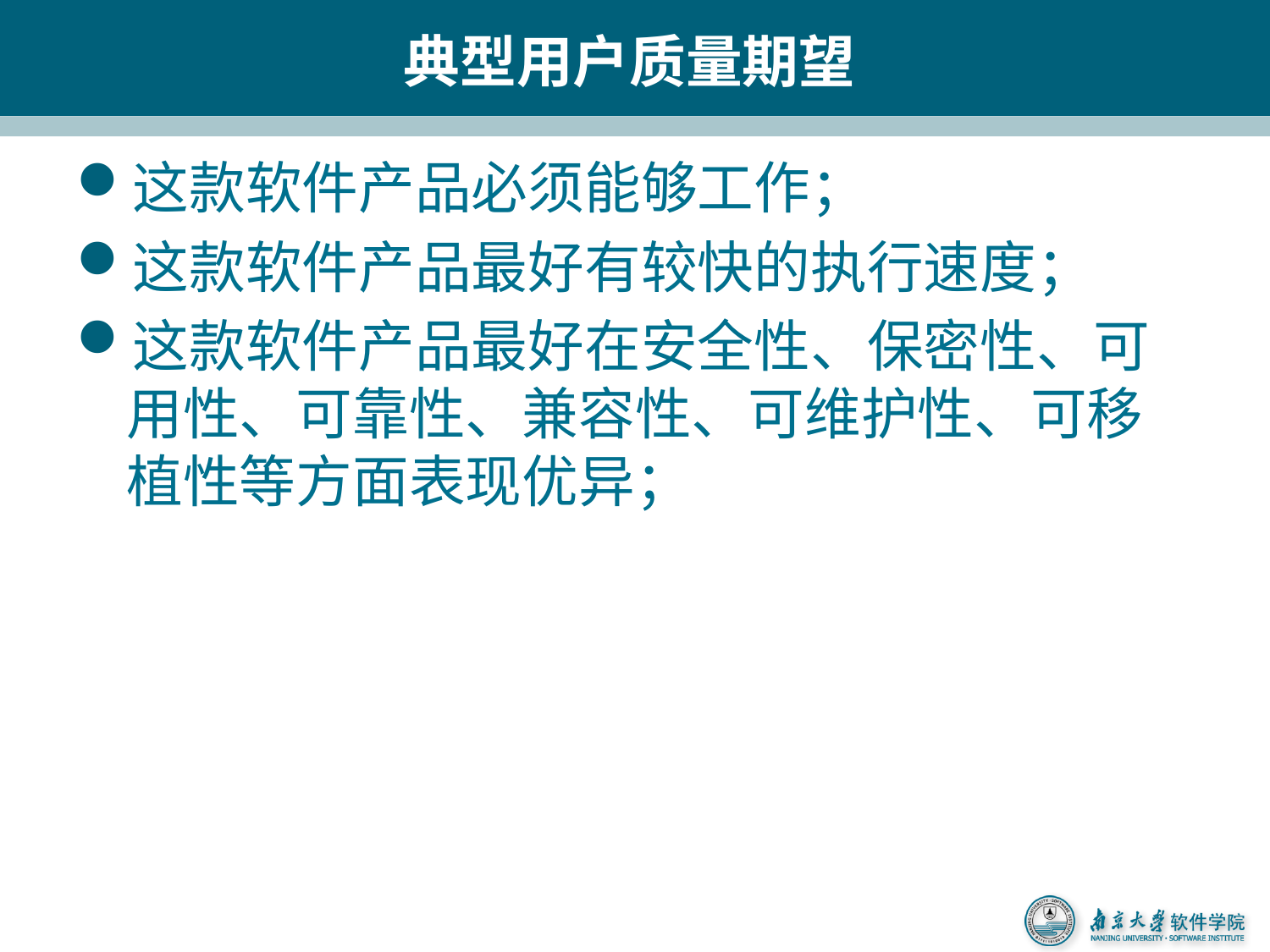

# 典型用户质量期望
这款软件产品必须能够工作；
这款软件产品最好有较快的执行速度；
这款软件产品最好在安全性、保密性、可用性、可靠性、兼容性、可维护性、可移植性等方面表现优异；